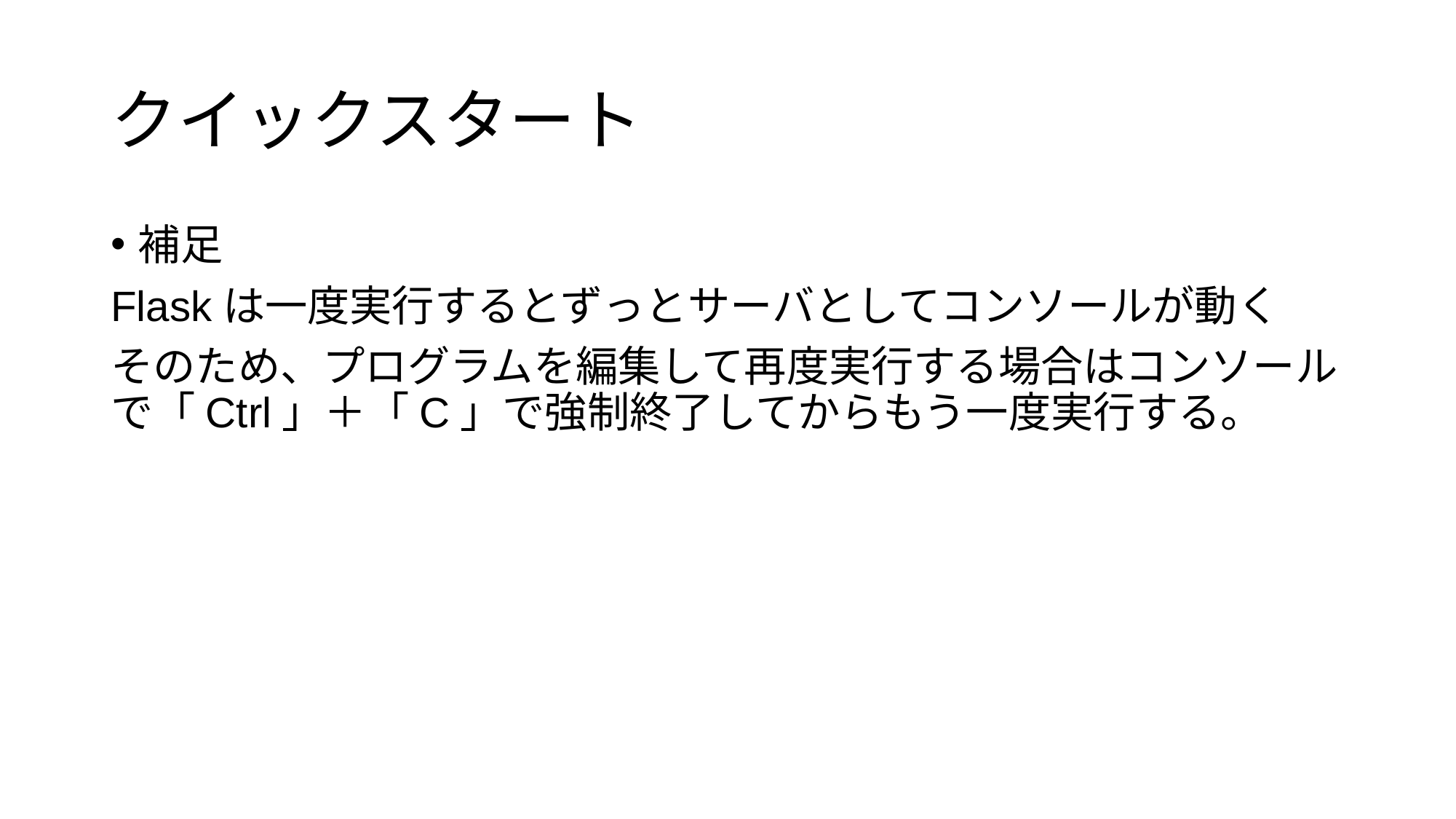

# クイックスタート
補足
Flaskは一度実行するとずっとサーバとしてコンソールが動く
そのため、プログラムを編集して再度実行する場合はコンソールで「Ctrl」＋「C」で強制終了してからもう一度実行する。